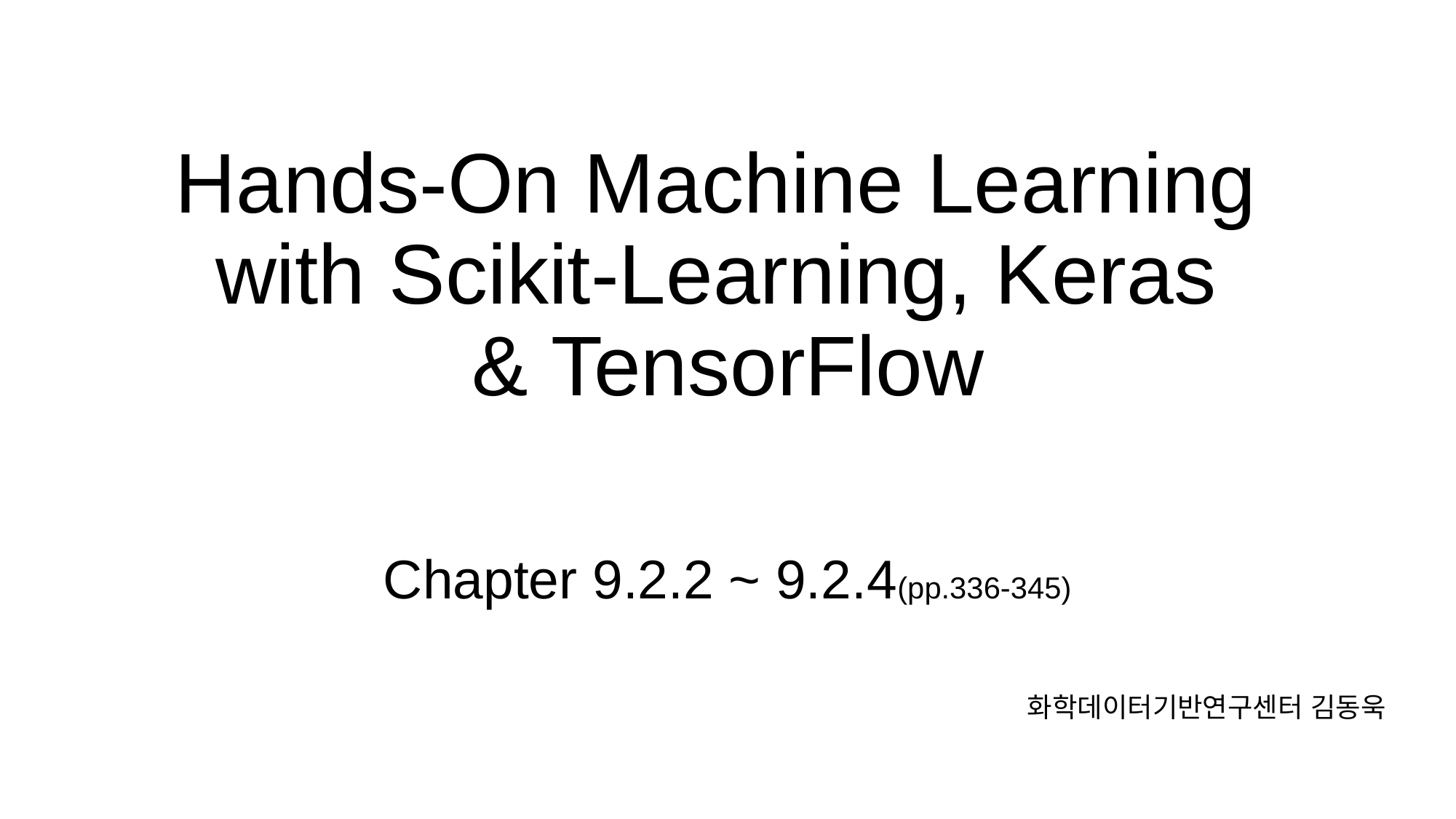

# Hands-On Machine Learning  with Scikit-Learning, Keras  & TensorFlow

Chapter 9.2.2 ~ 9.2.4(pp.336-345)
화학데이터기반연구센터 김동욱